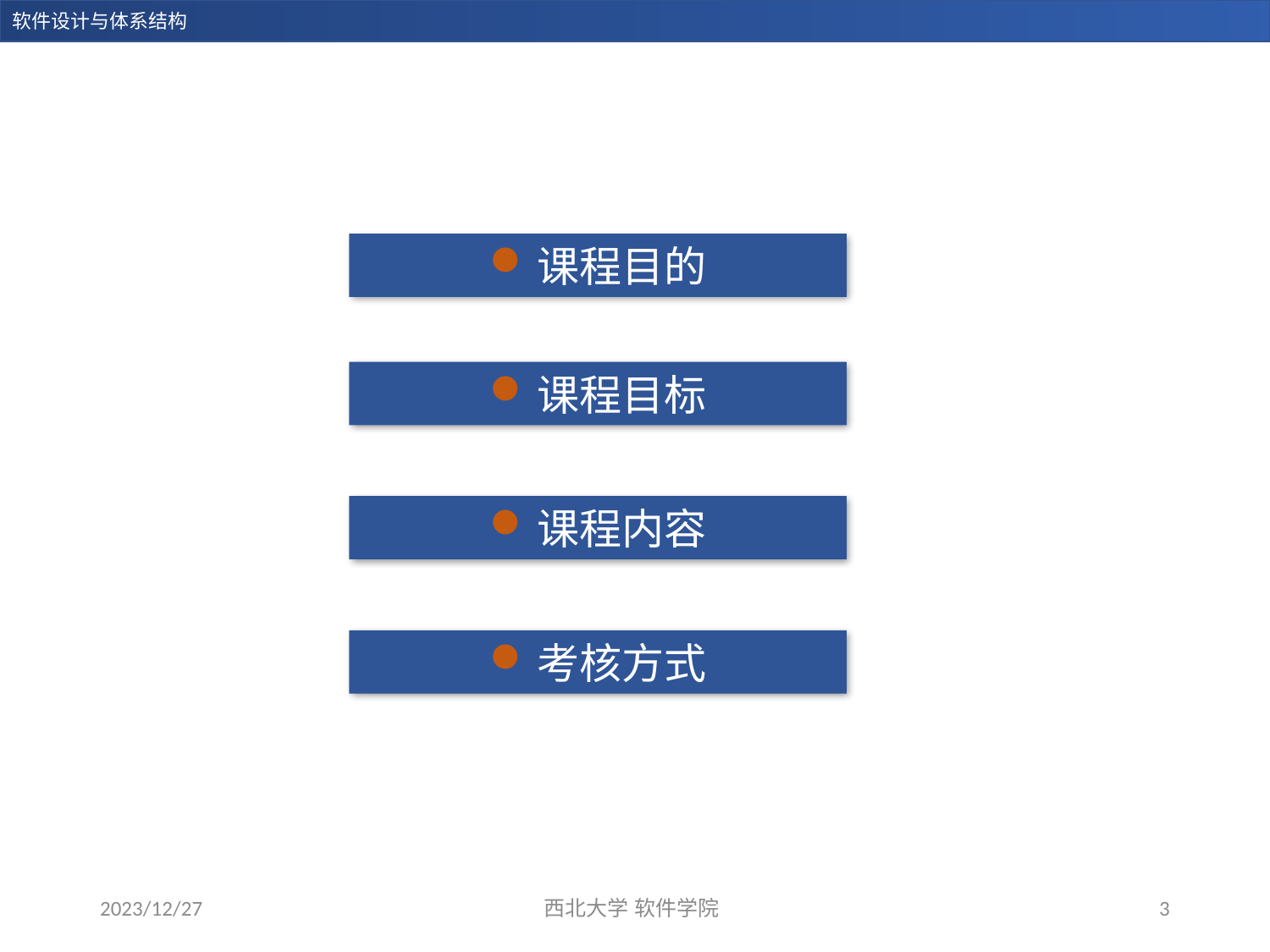

课程目的
课程目标
课程内容
考核方式
2023/12/27
西北大学 软件学院
3